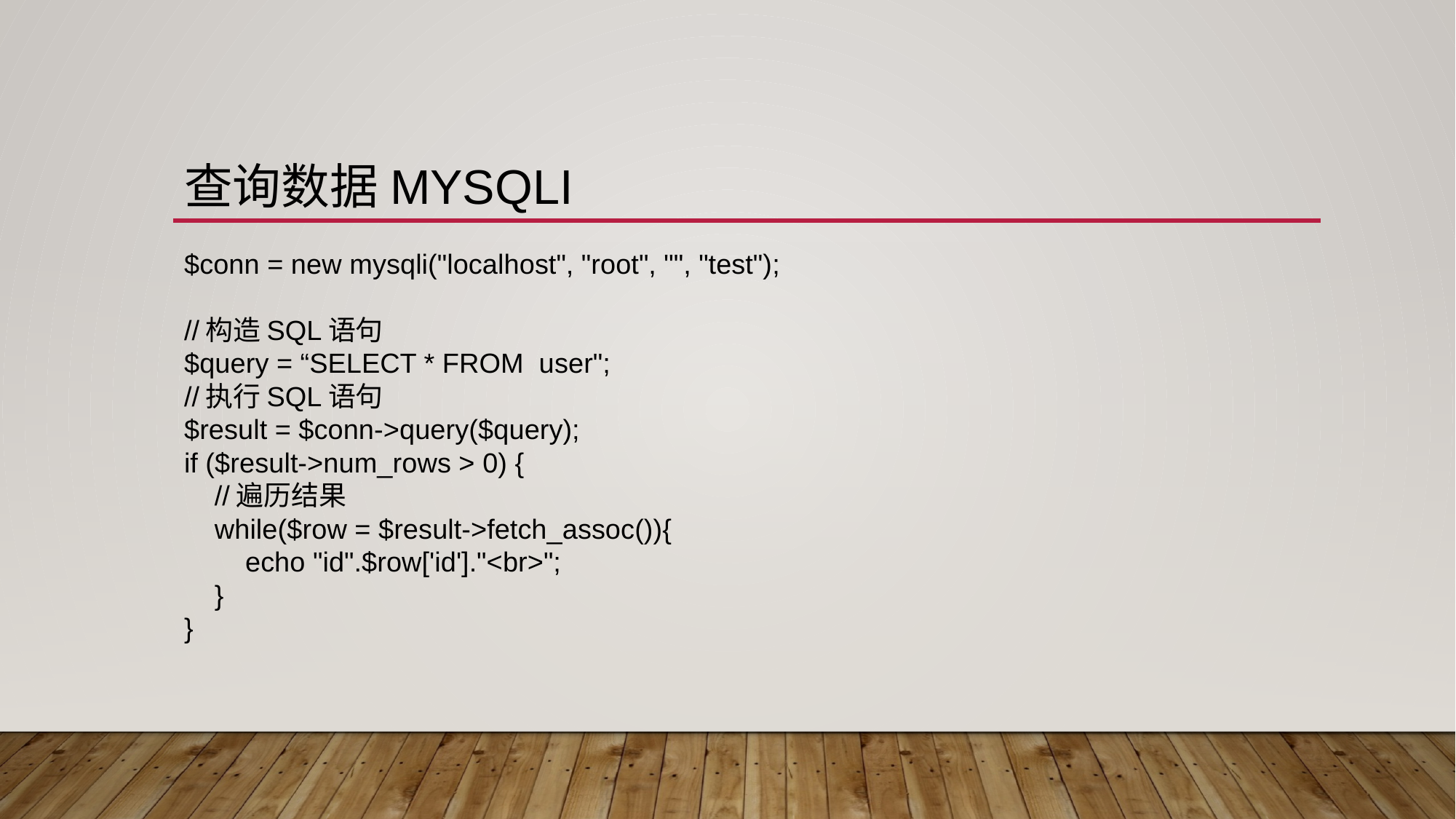

# 查询数据mysqli
$conn = new mysqli("localhost", "root", "", "test");

//构造SQL语句
$query = “SELECT * FROM  user";
//执行SQL语句
$result = $conn->query($query);
if ($result->num_rows > 0) {
    //遍历结果
    while($row = $result->fetch_assoc()){
        echo "id".$row['id']."<br>";
    }
}